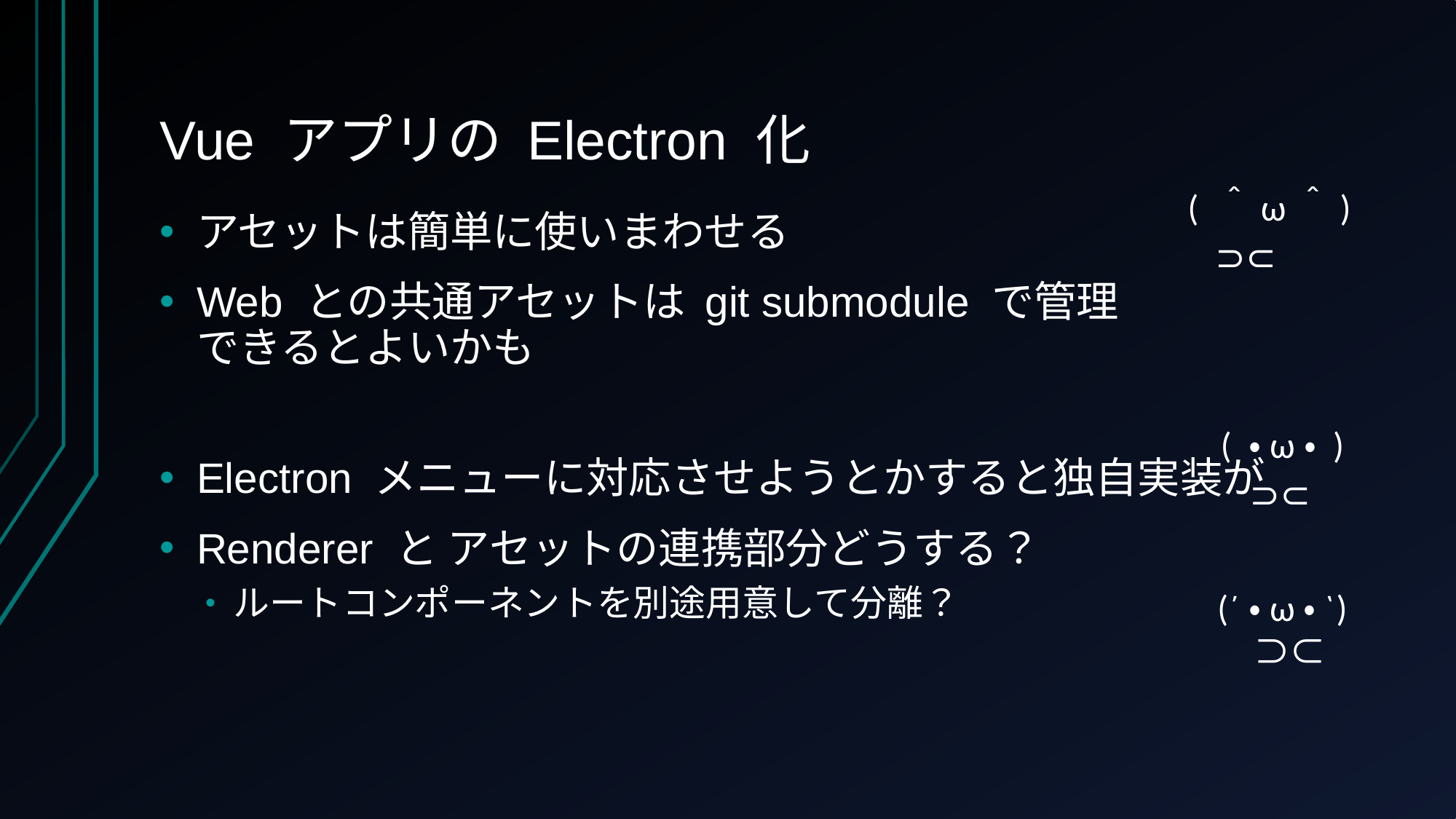

# Vue アプリの Electron 化
( ＾ω＾)
   ⊃⊂
アセットは簡単に使いまわせる
Web との共通アセットは git submodule で管理
できるとよいかも

Electron メニューに対応させようとかすると独自実装が
Renderer と アセットの連携部分どうする？
ルートコンポーネントを別途用意して分離？
( ・ω・ )
   ⊃⊂
(´・ω・`)
　⊃⊂